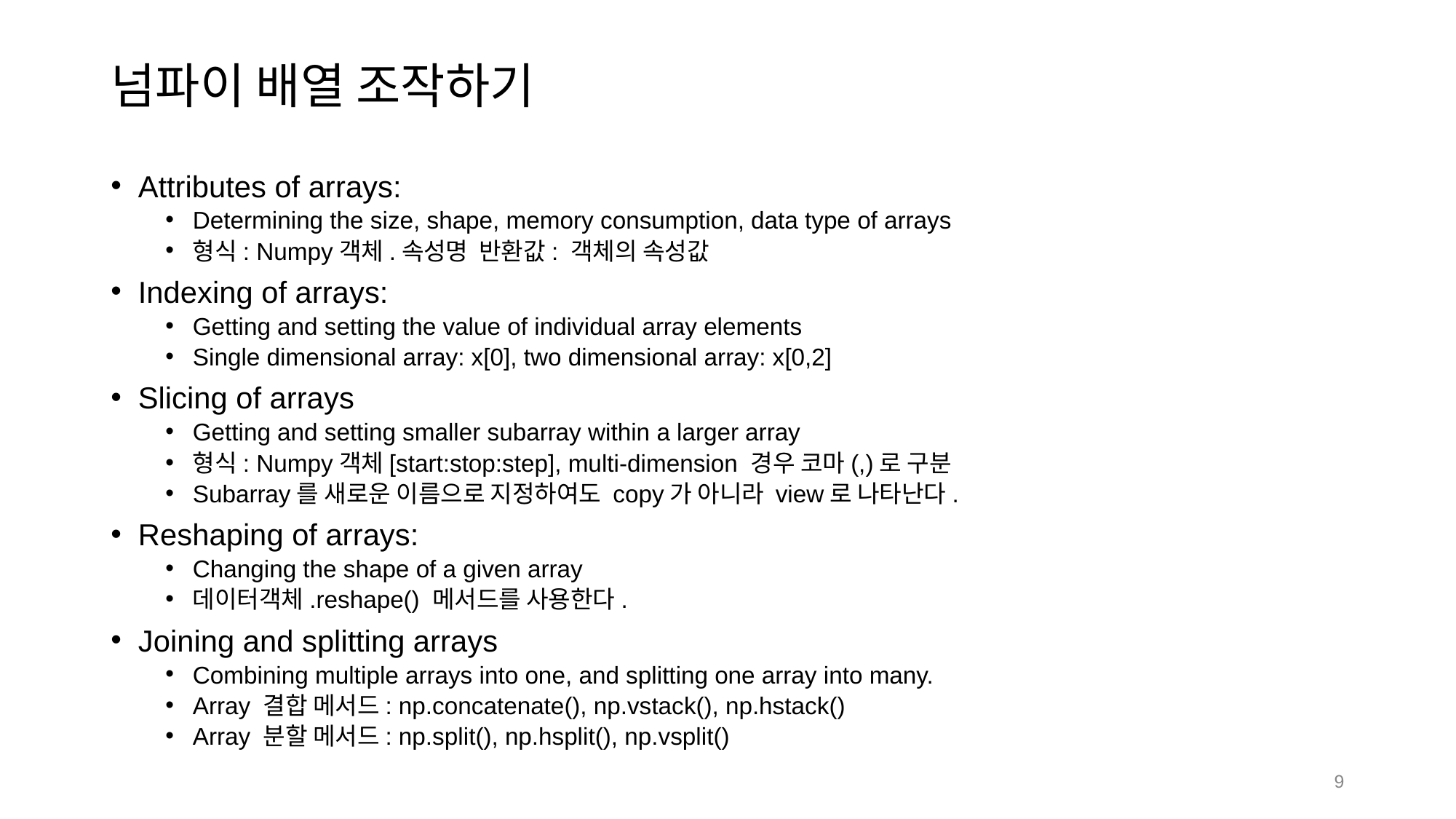

# 넘파이 배열 조작하기
Attributes of arrays:
Determining the size, shape, memory consumption, data type of arrays
형식: Numpy객체.속성명  반환값: 객체의 속성값
Indexing of arrays:
Getting and setting the value of individual array elements
Single dimensional array: x[0], two dimensional array: x[0,2]
Slicing of arrays
Getting and setting smaller subarray within a larger array
형식: Numpy객체[start:stop:step], multi-dimension 경우 코마(,)로 구분
Subarray를 새로운 이름으로 지정하여도 copy가 아니라 view로 나타난다.
Reshaping of arrays:
Changing the shape of a given array
데이터객체.reshape() 메서드를 사용한다.
Joining and splitting arrays
Combining multiple arrays into one, and splitting one array into many.
Array 결합 메서드: np.concatenate(), np.vstack(), np.hstack()
Array 분할 메서드: np.split(), np.hsplit(), np.vsplit()

9